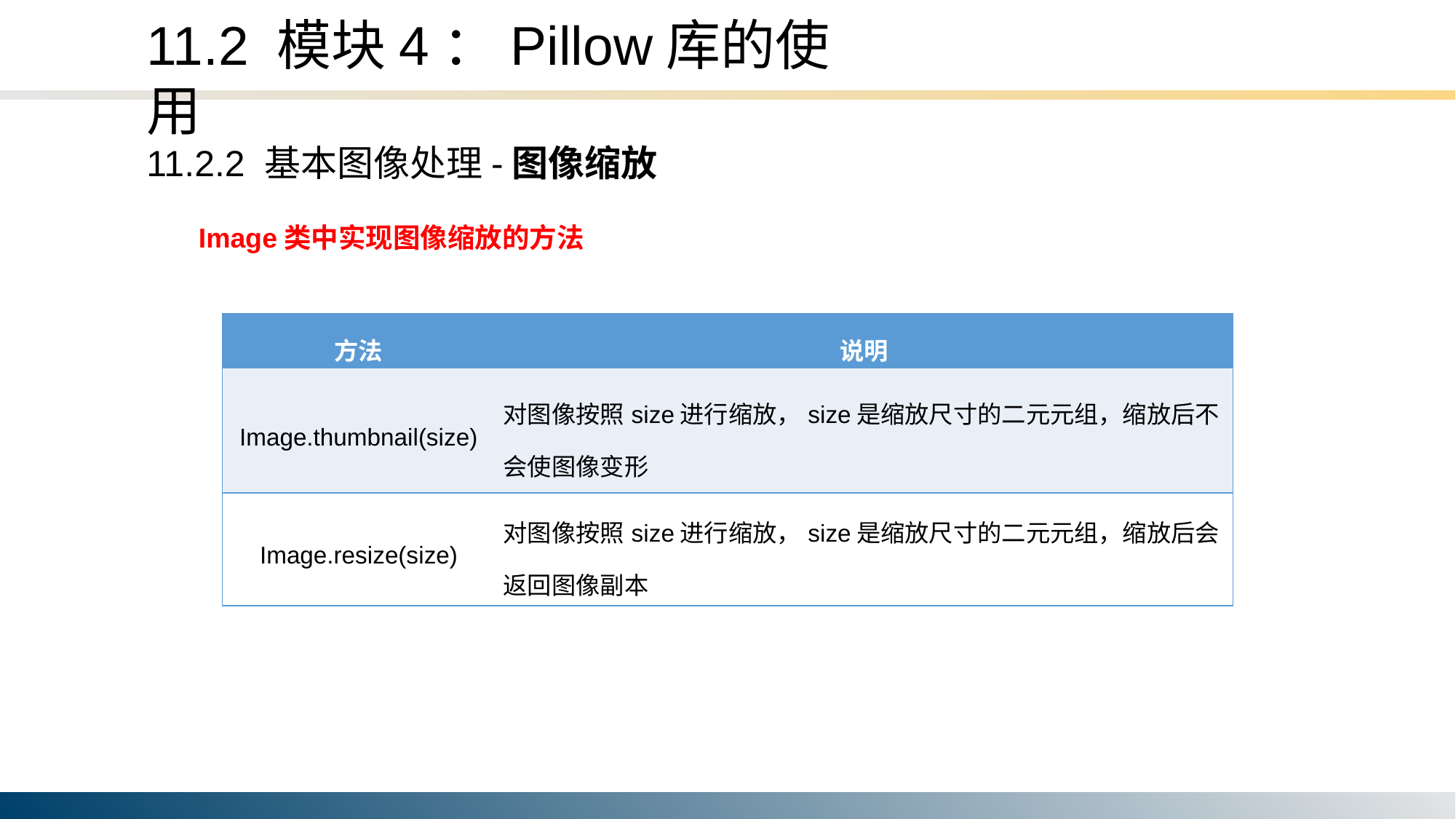

11.2 模块4：Pillow库的使用
11.2.2 基本图像处理-图像缩放
Image类中实现图像缩放的方法
| 方法 | 说明 |
| --- | --- |
| Image.thumbnail(size) | 对图像按照size进行缩放，size是缩放尺寸的二元元组，缩放后不会使图像变形 |
| Image.resize(size) | 对图像按照size进行缩放，size是缩放尺寸的二元元组，缩放后会返回图像副本 |